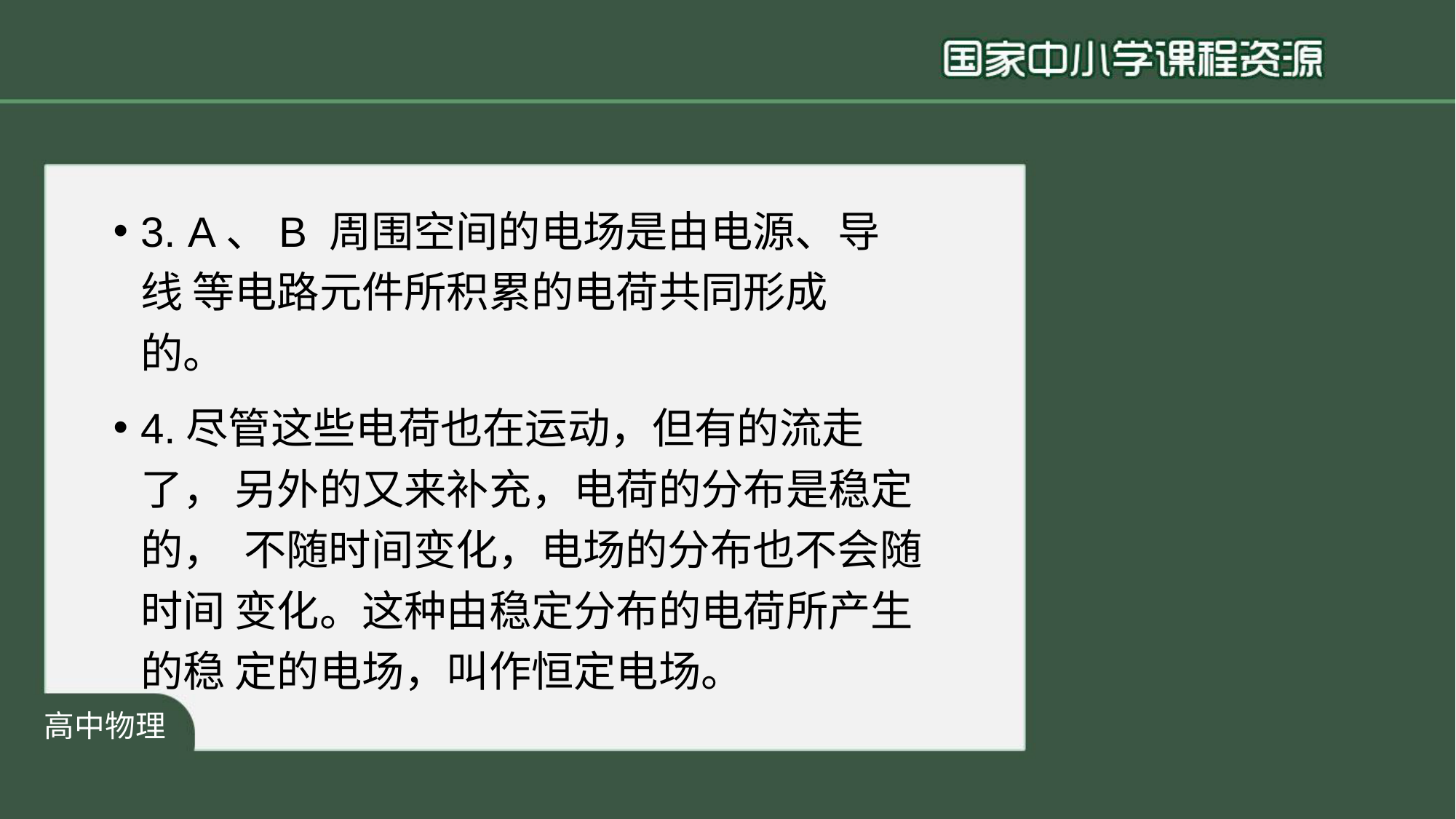

小学语文
3. A、B 周围空间的电场是由电源、导线 等电路元件所积累的电荷共同形成的。
4.尽管这些电荷也在运动，但有的流走了， 另外的又来补充，电荷的分布是稳定的，  不随时间变化，电场的分布也不会随时间 变化。这种由稳定分布的电荷所产生的稳 定的电场，叫作恒定电场。
高中物理